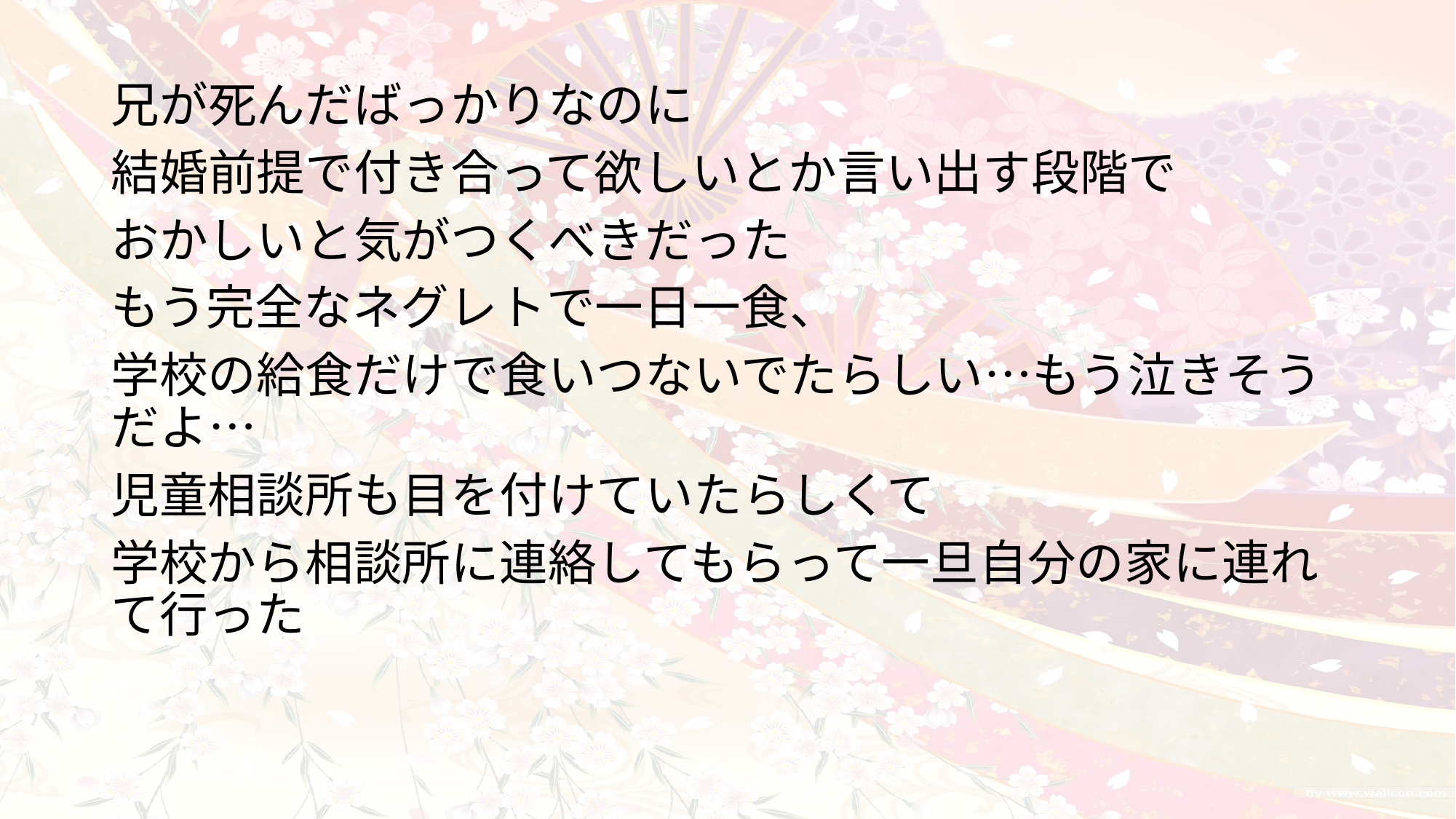

兄が死んだばっかりなのに
結婚前提で付き合って欲しいとか言い出す段階で
おかしいと気がつくべきだった
もう完全なネグレトで一日一食、
学校の給食だけで食いつないでたらしい…もう泣きそうだよ…
児童相談所も目を付けていたらしくて
学校から相談所に連絡してもらって一旦自分の家に連れて行った